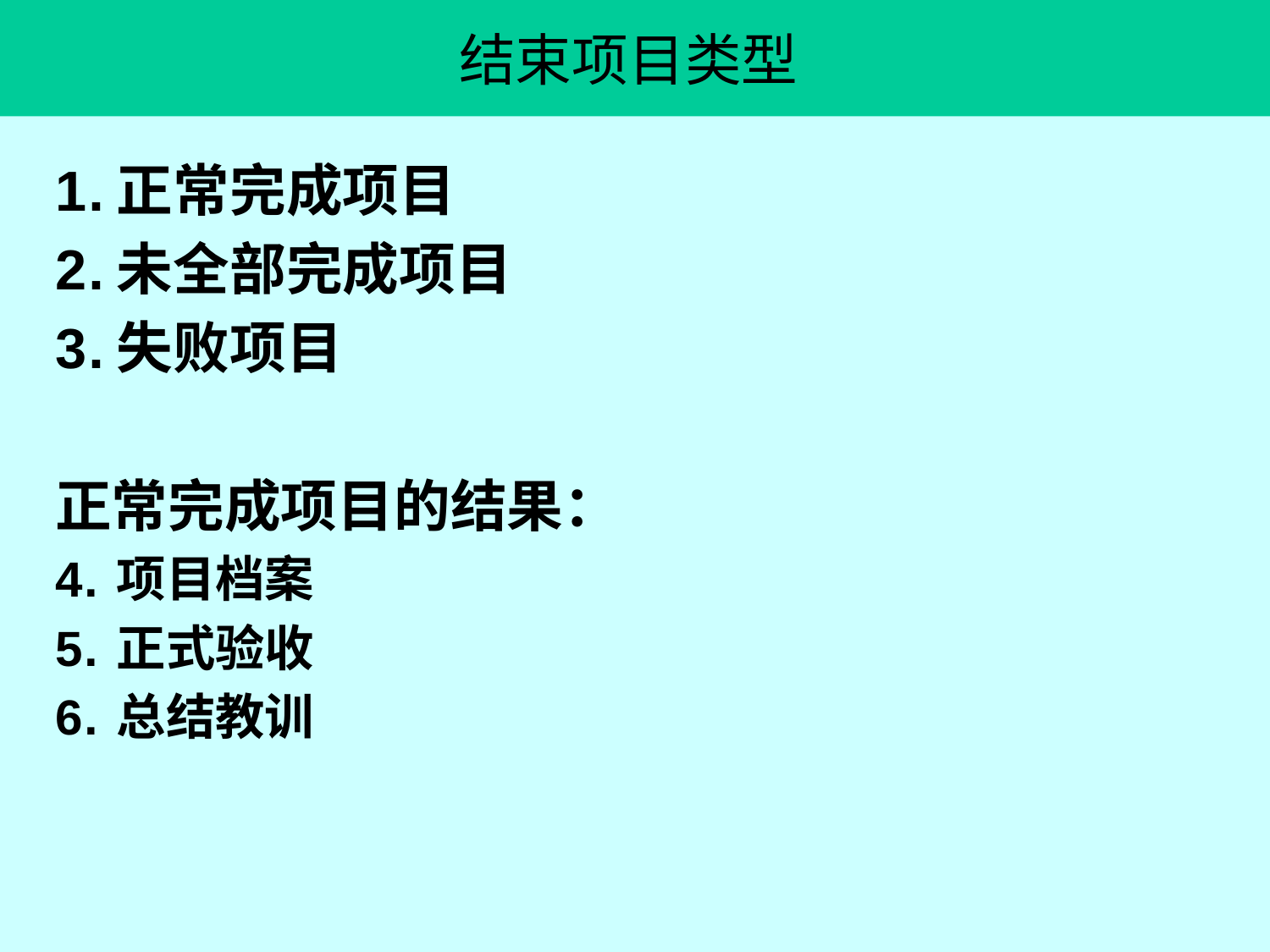

# 结束项目类型
正常完成项目
未全部完成项目
失败项目

正常完成项目的结果：
项目档案
正式验收
总结教训